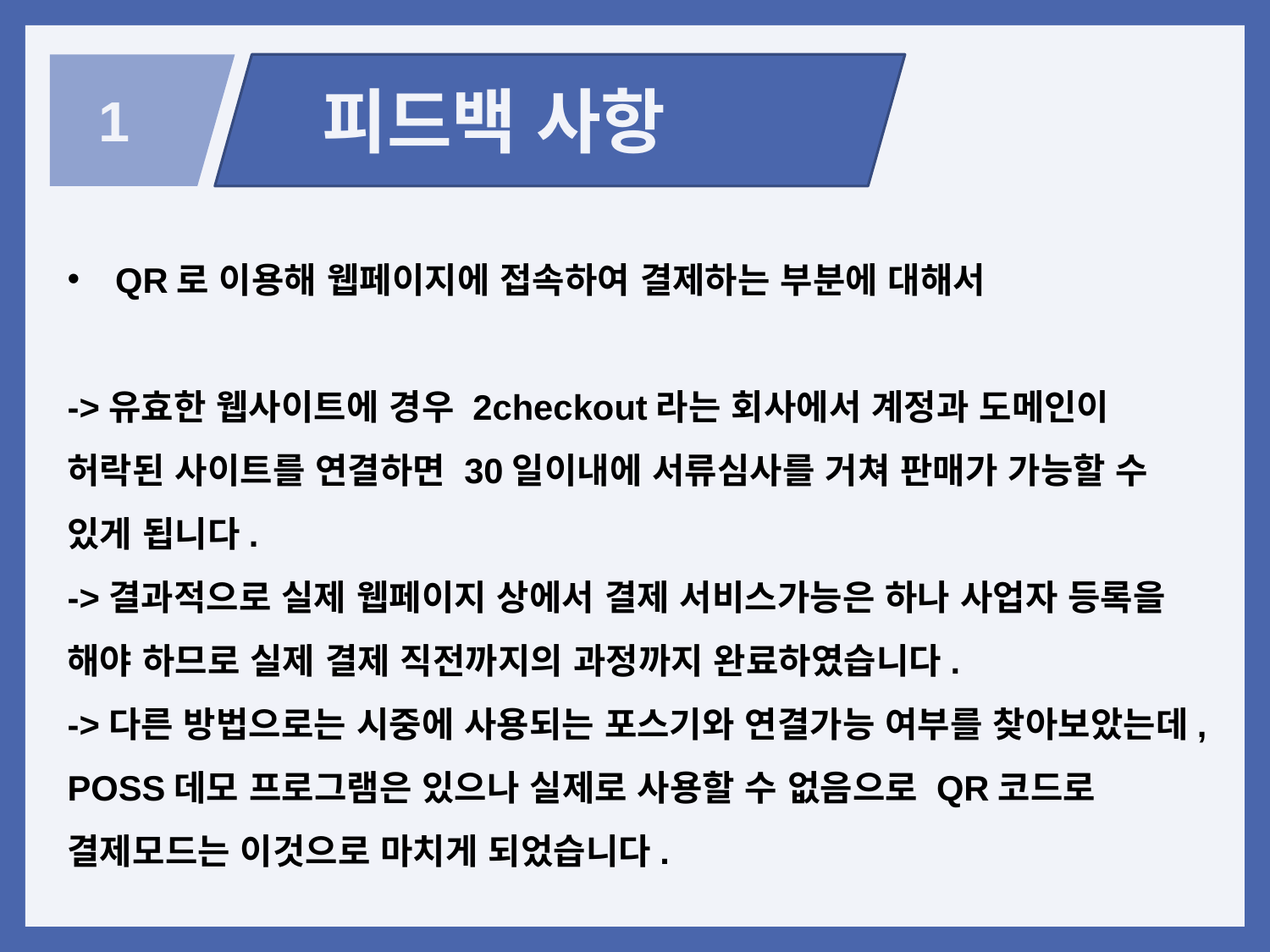

피드백 사항
  1
QR로 이용해 웹페이지에 접속하여 결제하는 부분에 대해서

->유효한 웹사이트에 경우 2checkout라는 회사에서 계정과 도메인이 허락된 사이트를 연결하면 30일이내에 서류심사를 거쳐 판매가 가능할 수 있게 됩니다.
->결과적으로 실제 웹페이지 상에서 결제 서비스가능은 하나 사업자 등록을 해야 하므로 실제 결제 직전까지의 과정까지 완료하였습니다.
->다른 방법으로는 시중에 사용되는 포스기와 연결가능 여부를 찾아보았는데, POSS데모 프로그램은 있으나 실제로 사용할 수 없음으로 QR코드로 결제모드는 이것으로 마치게 되었습니다.